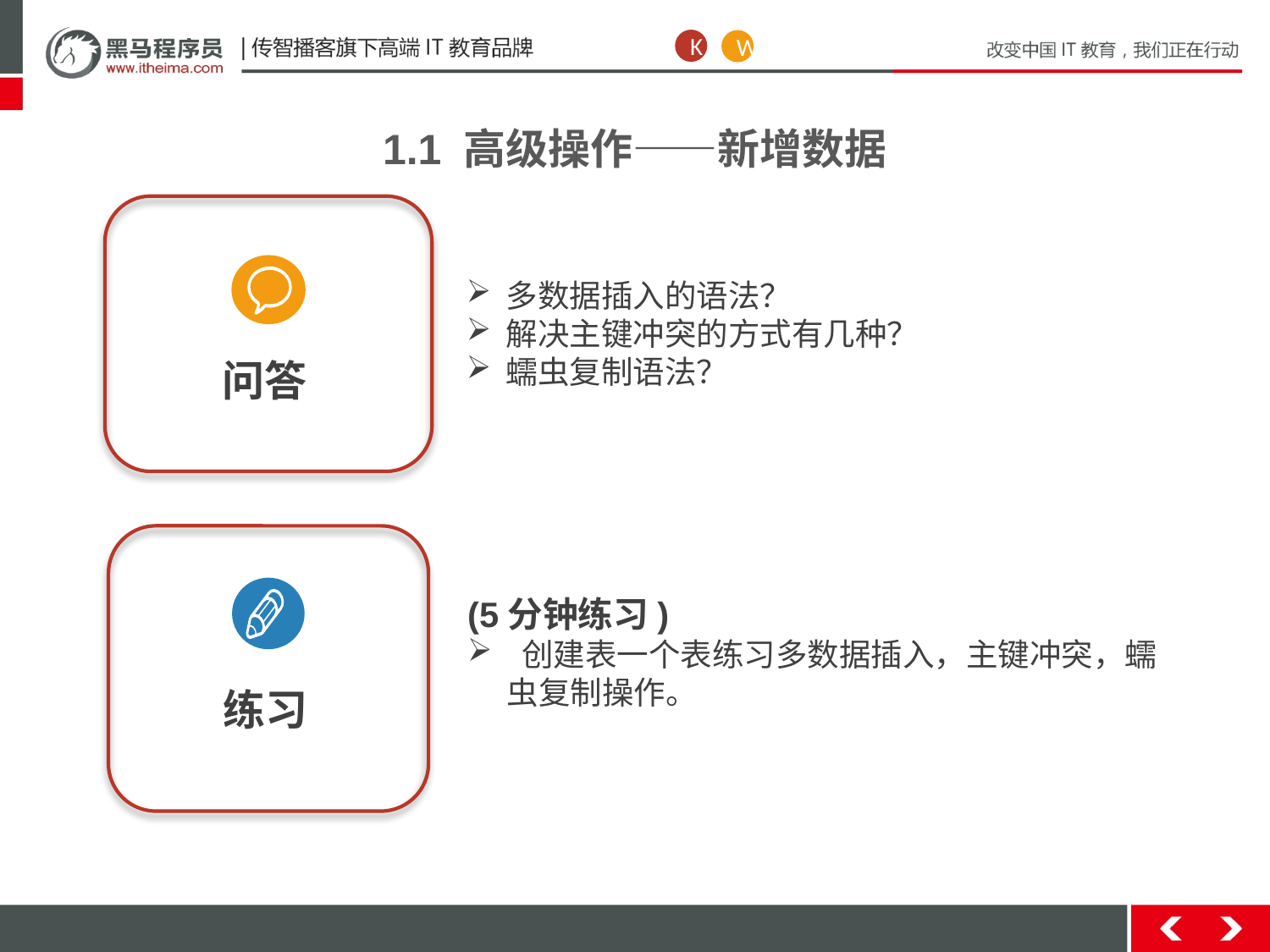

K
W
1.1 高级操作——新增数据

问答
多数据插入的语法？
解决主键冲突的方式有几种？
蠕虫复制语法？

练习
(5分钟练习)
 创建表一个表练习多数据插入，主键冲突，蠕虫复制操作。